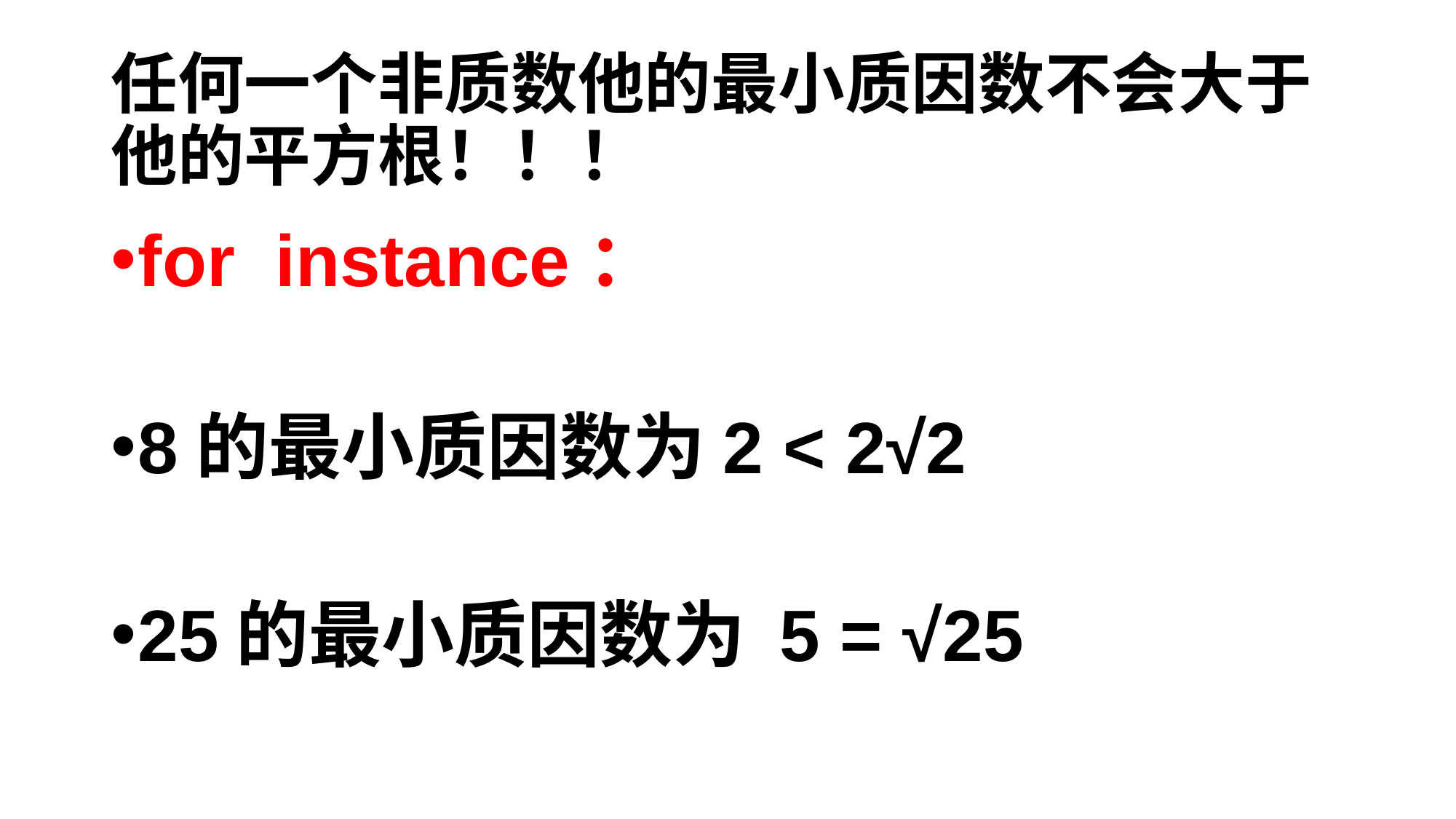

# 任何一个非质数他的最小质因数不会大于他的平方根！！！
for  instance：

8的最小质因数为2 < 2√2

25的最小质因数为 5 = √25